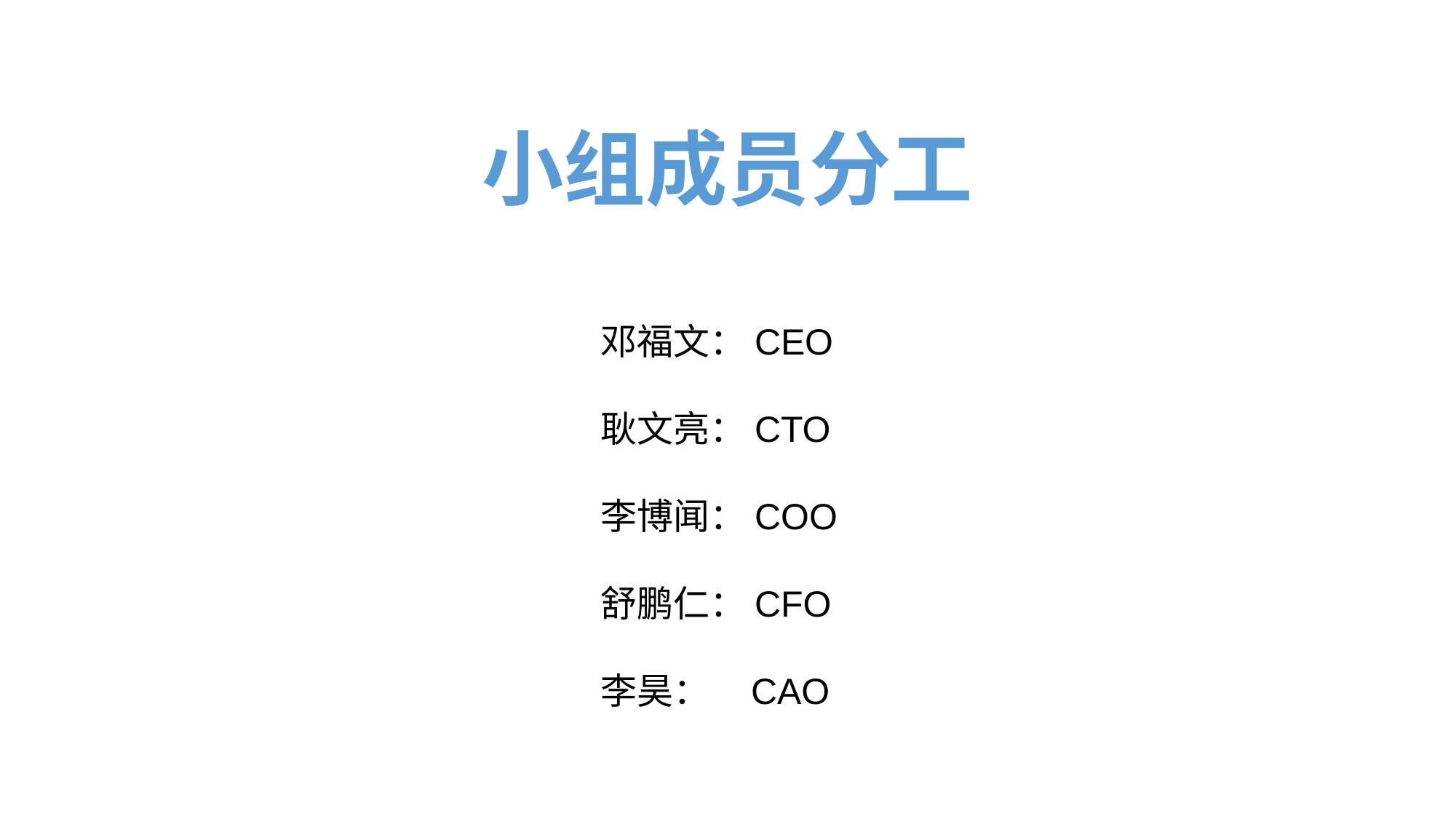

小组成员分工
邓福文：CEO

耿文亮：CTO

李博闻：COO

舒鹏仁：CFO

李昊：    CAO